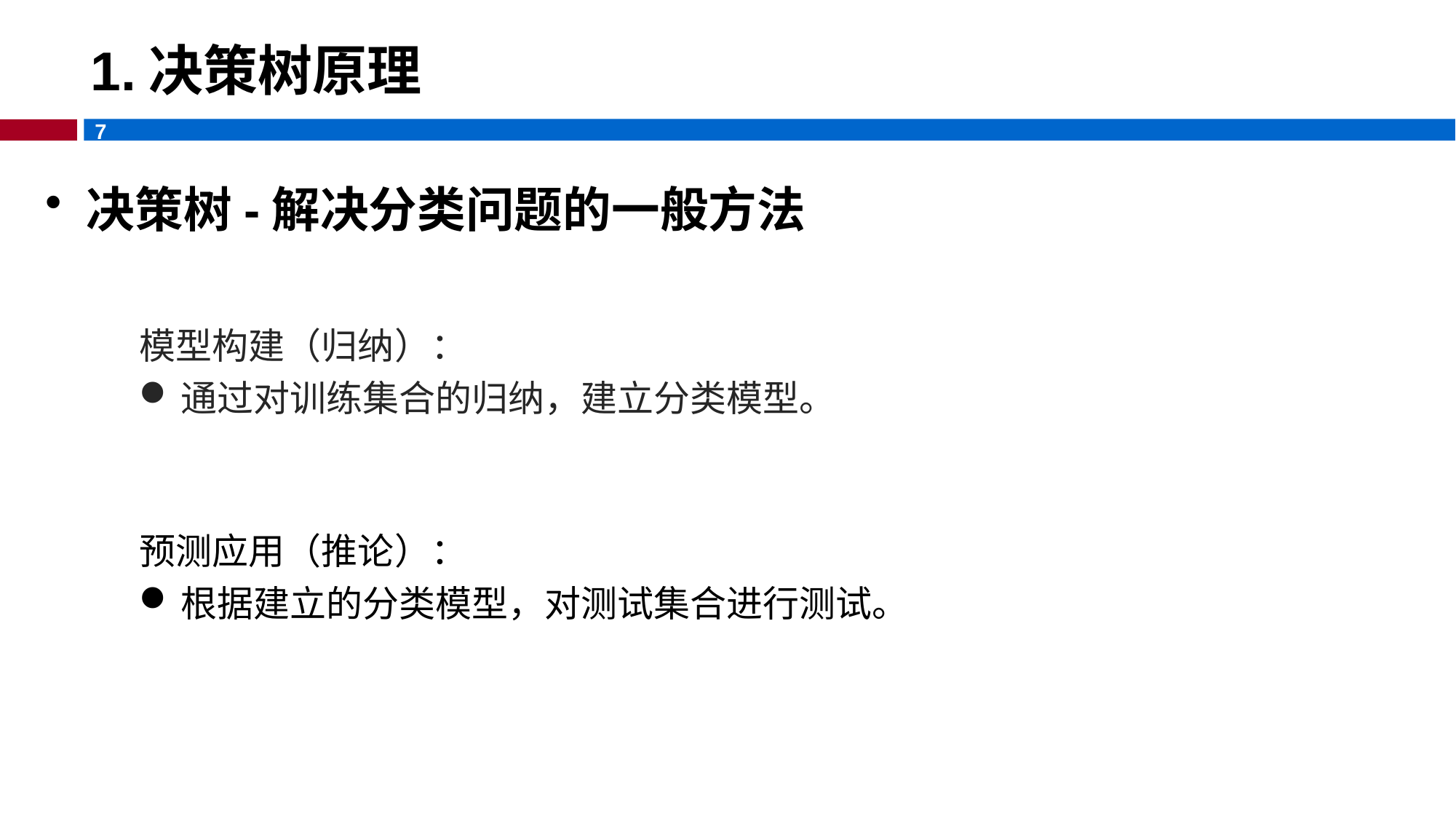

# 1.决策树原理
决策树-解决分类问题的一般方法
模型构建（归纳）：
通过对训练集合的归纳，建立分类模型。
预测应用（推论）：
根据建立的分类模型，对测试集合进行测试。